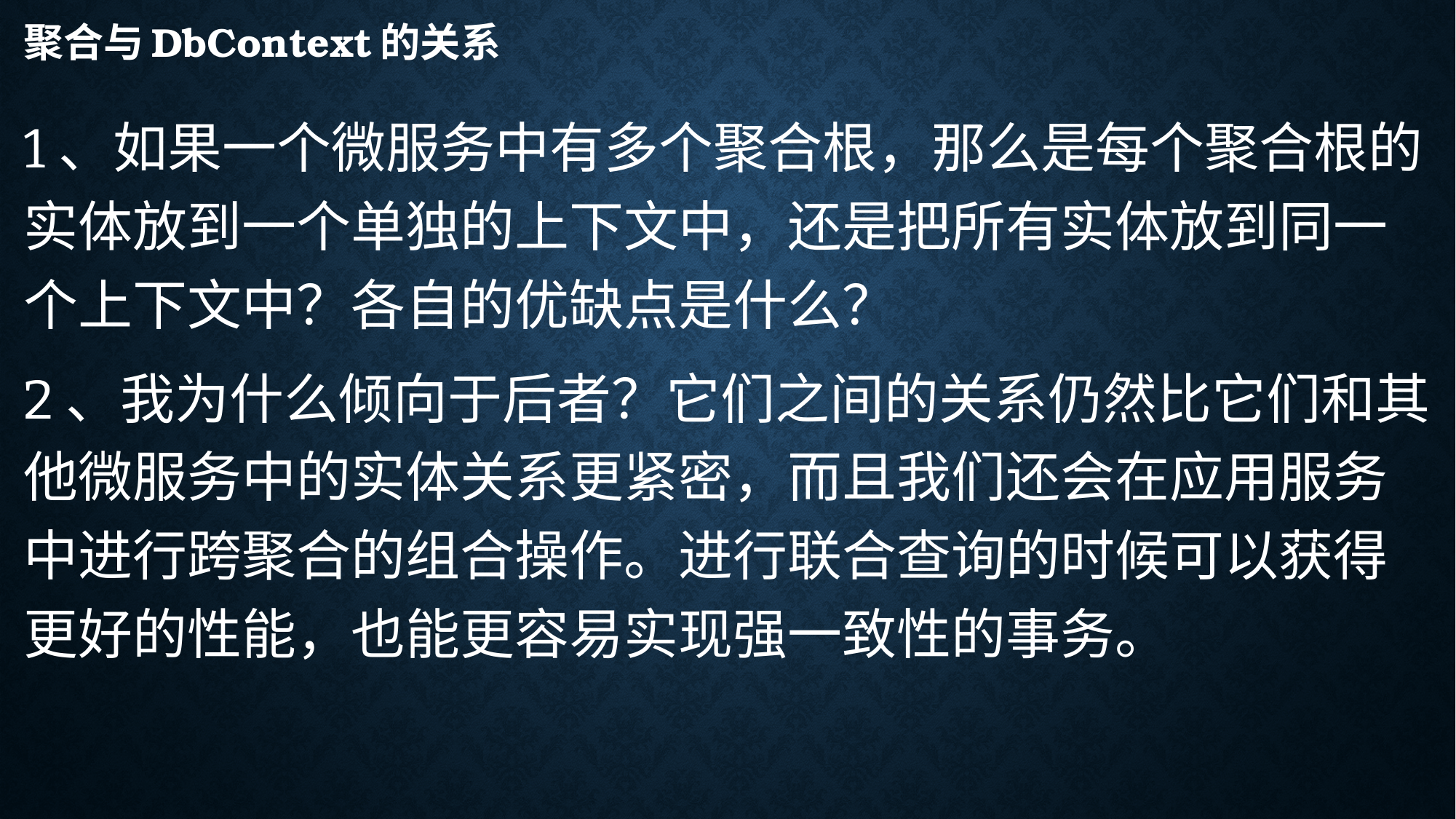

# 聚合与DbContext的关系
1、如果一个微服务中有多个聚合根，那么是每个聚合根的实体放到一个单独的上下文中，还是把所有实体放到同一个上下文中？各自的优缺点是什么？
2、我为什么倾向于后者？它们之间的关系仍然比它们和其他微服务中的实体关系更紧密，而且我们还会在应用服务中进行跨聚合的组合操作。进行联合查询的时候可以获得更好的性能，也能更容易实现强一致性的事务。